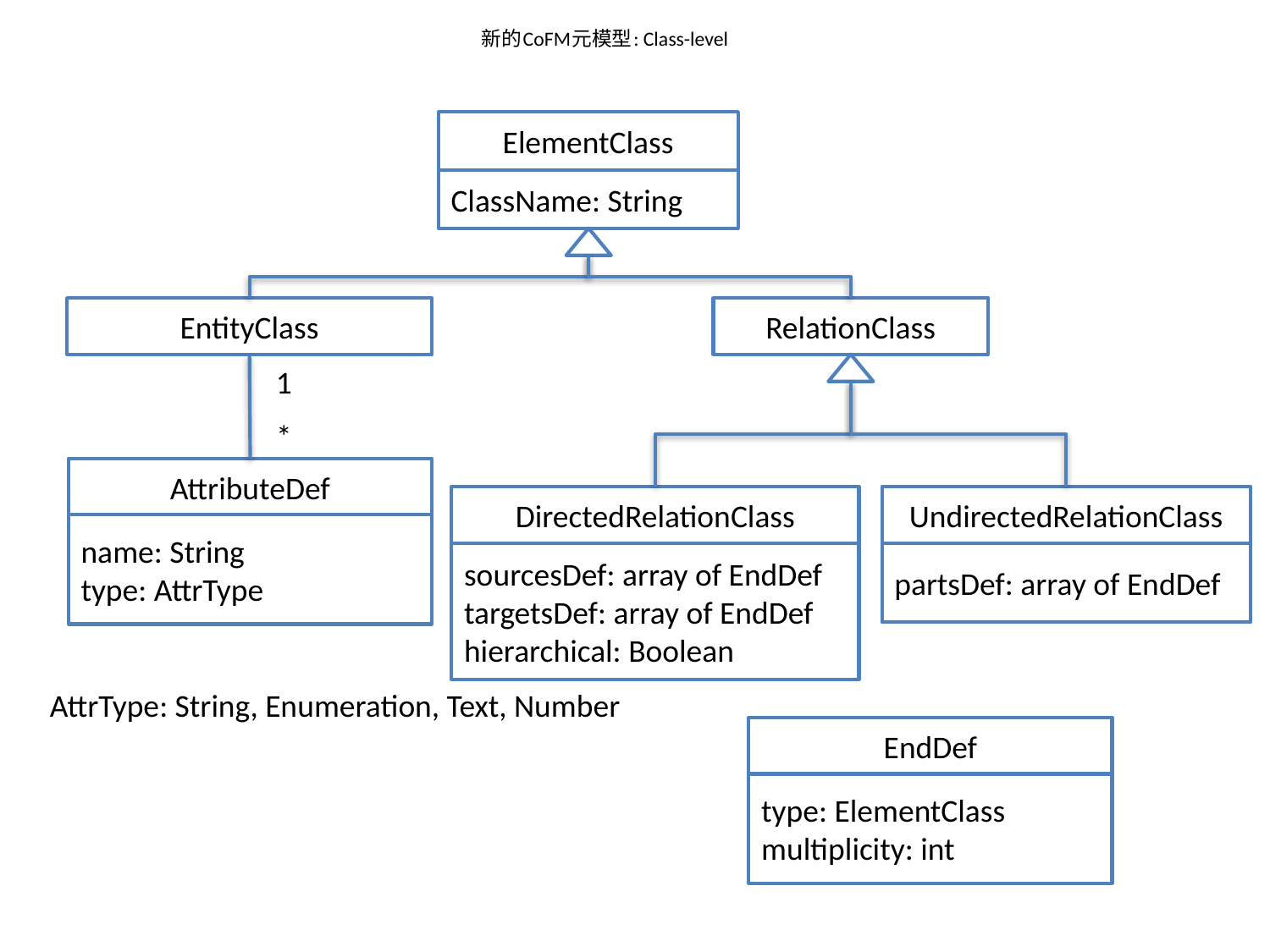

# 新的CoFM元模型: Class-level
ElementClass
ClassName: String

EntityClass
RelationClass

1
*
AttributeDef
DirectedRelationClass
UndirectedRelationClass
name: String
type: AttrType
sourcesDef: array of EndDef
targetsDef: array of EndDef
hierarchical: Boolean
partsDef: array of EndDef
AttrType: String, Enumeration, Text, Number
EndDef
type: ElementClass
multiplicity: int